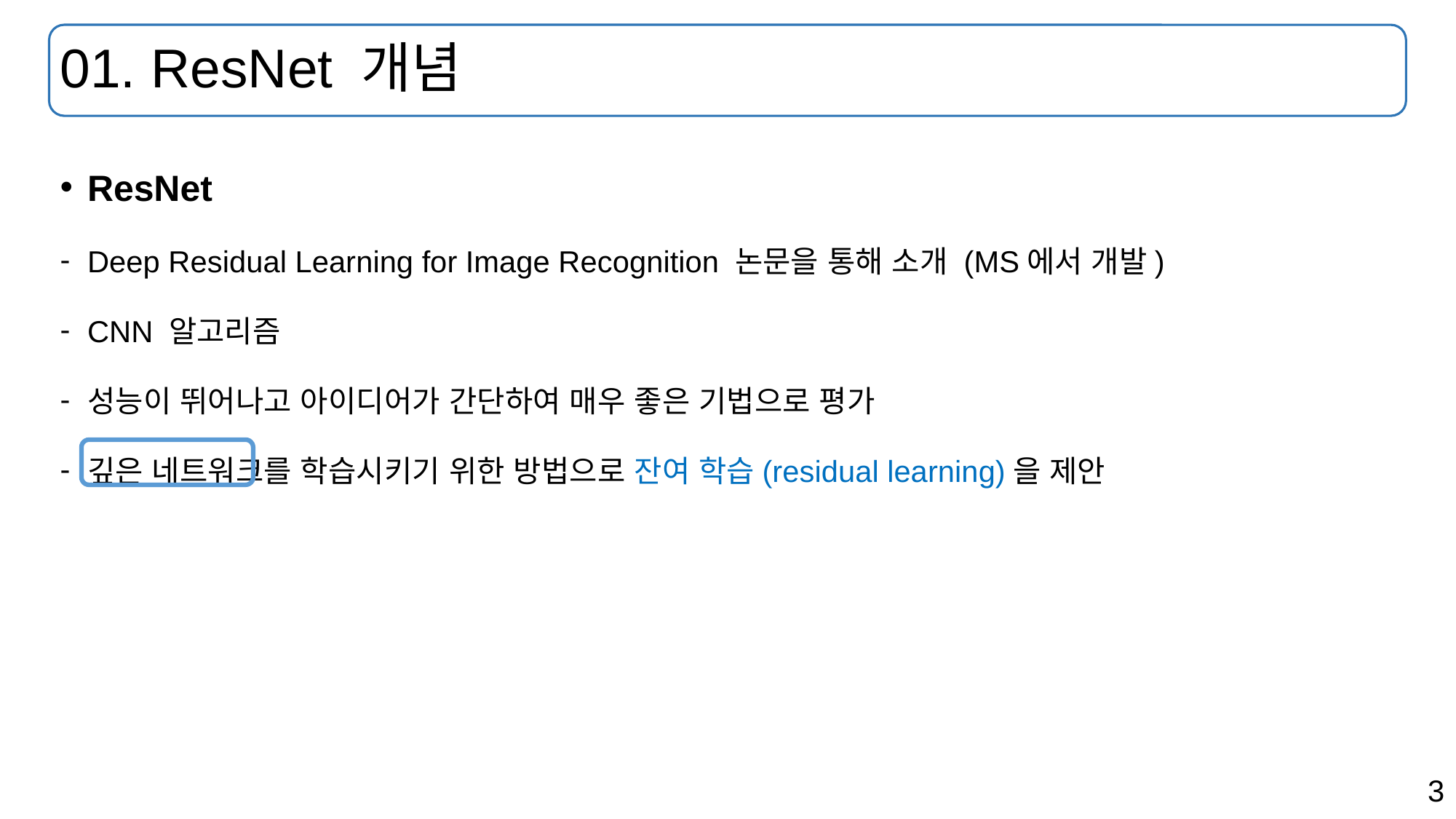

# 01. ResNet 개념
ResNet
Deep Residual Learning for Image Recognition 논문을 통해 소개 (MS에서 개발)
CNN 알고리즘
성능이 뛰어나고 아이디어가 간단하여 매우 좋은 기법으로 평가
깊은 네트워크를 학습시키기 위한 방법으로 잔여 학습(residual learning)을 제안